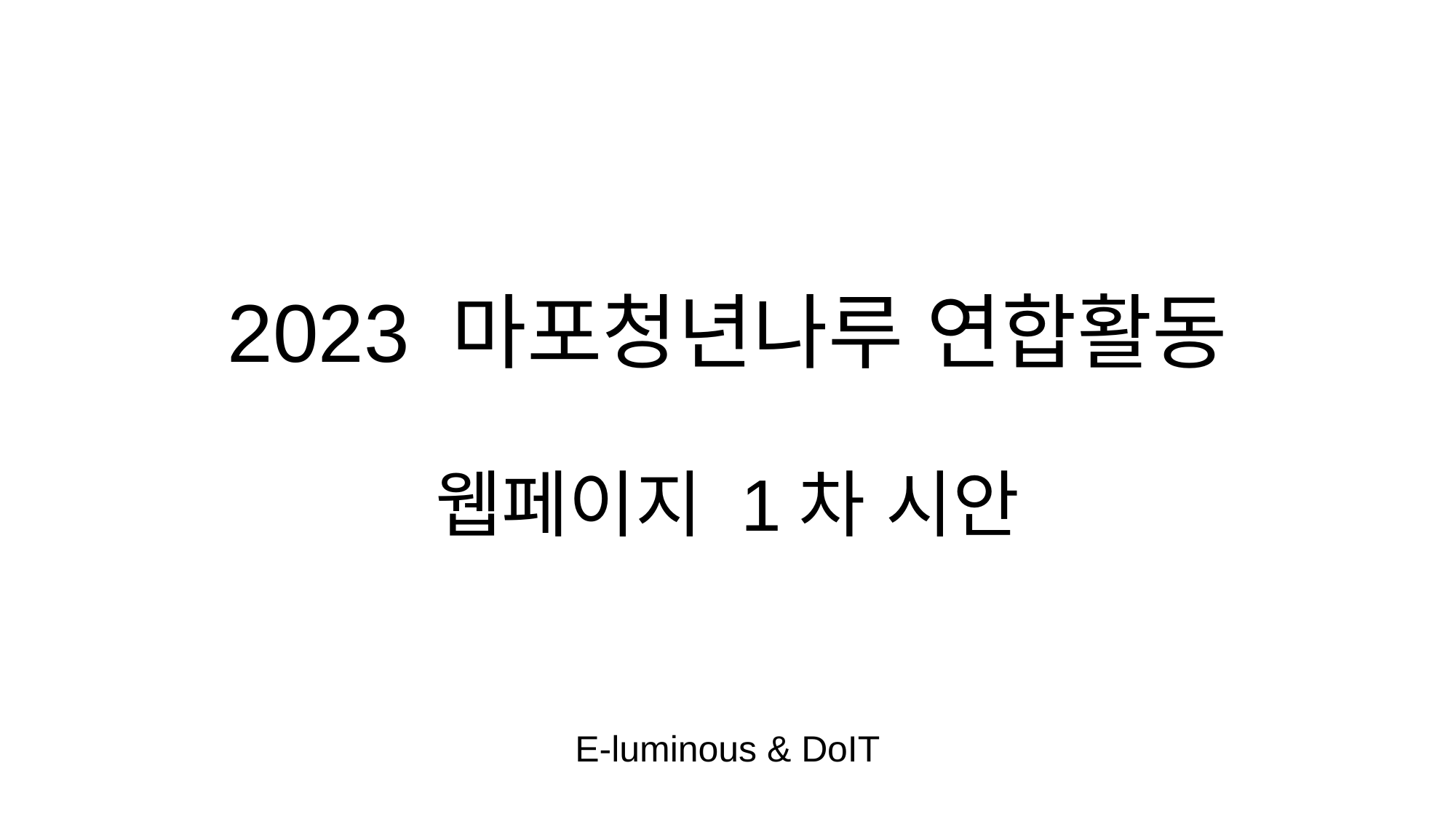

# 2023 마포청년나루 연합활동 웹페이지 1차 시안

E-luminous & DoIT